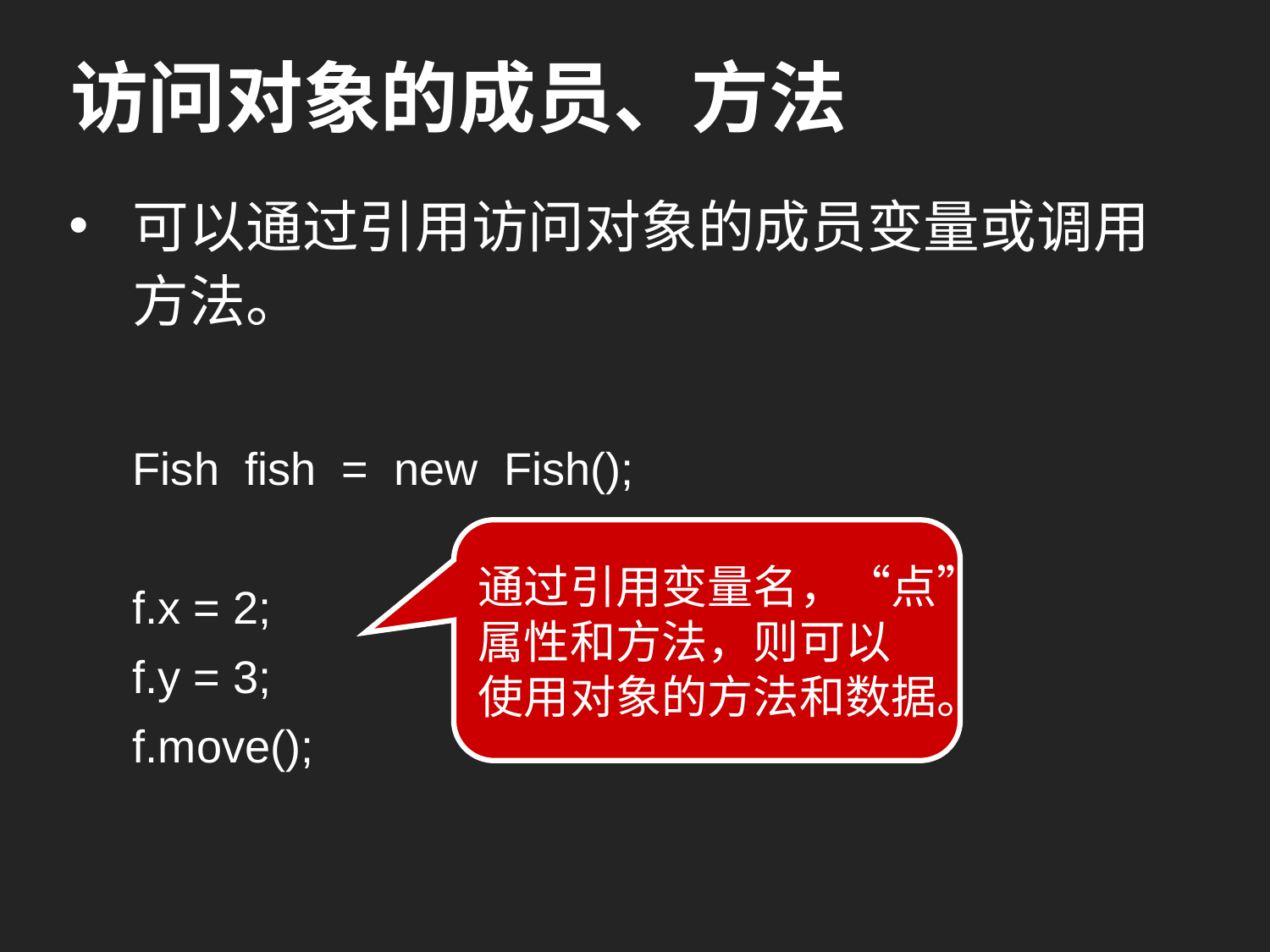

# 访问对象的成员、方法
可以通过引用访问对象的成员变量或调用方法。

Fish  fish  =  new  Fish();

f.x = 2;
f.y = 3;
f.move();
通过引用变量名，“点”
属性和方法，则可以
使用对象的方法和数据。